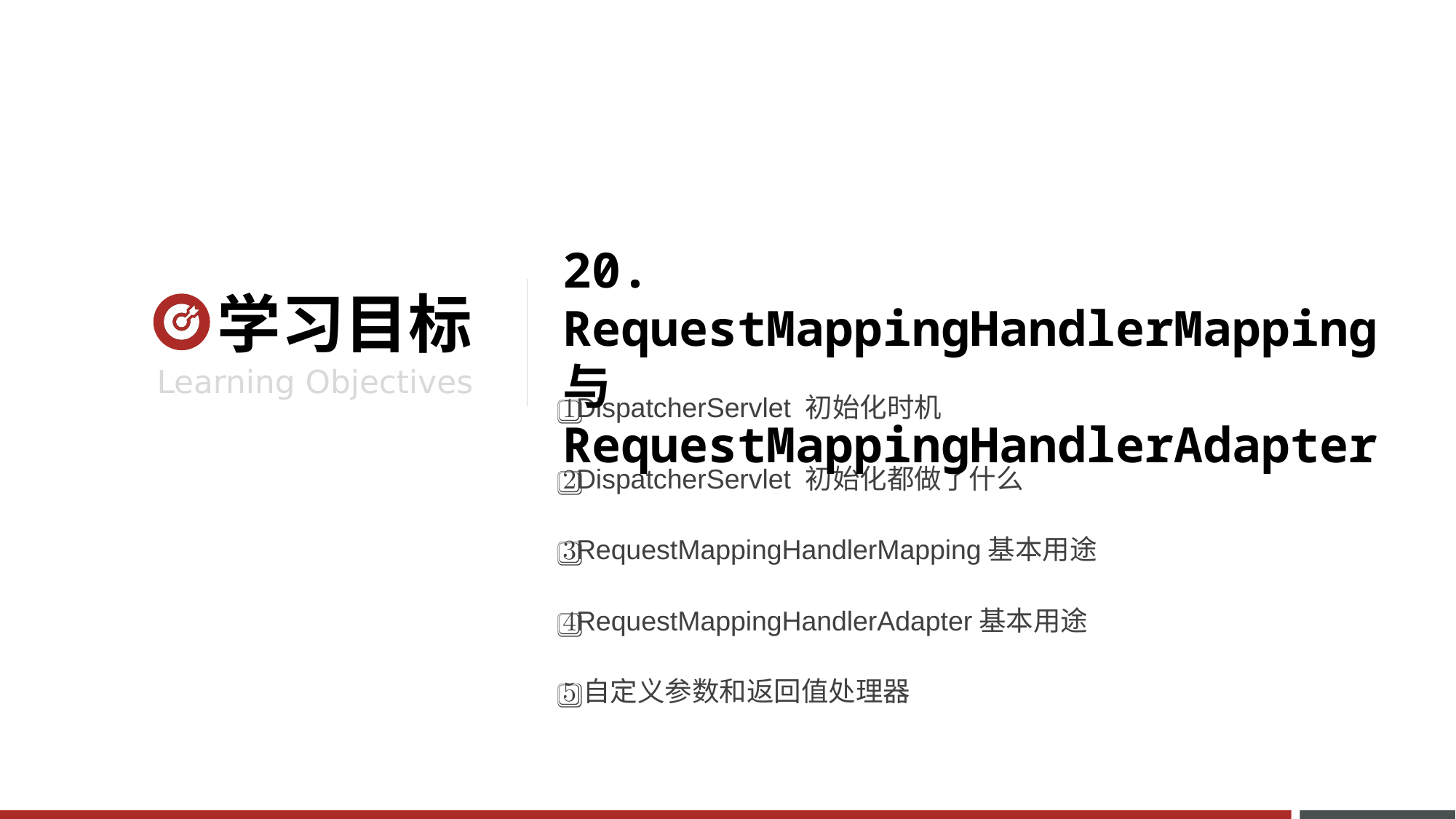

20. RequestMappingHandlerMapping 与 RequestMappingHandlerAdapter
1️⃣DispatcherServlet 初始化时机
2️⃣DispatcherServlet 初始化都做了什么
3️⃣RequestMappingHandlerMapping基本用途
4️⃣RequestMappingHandlerAdapter基本用途
5️⃣自定义参数和返回值处理器